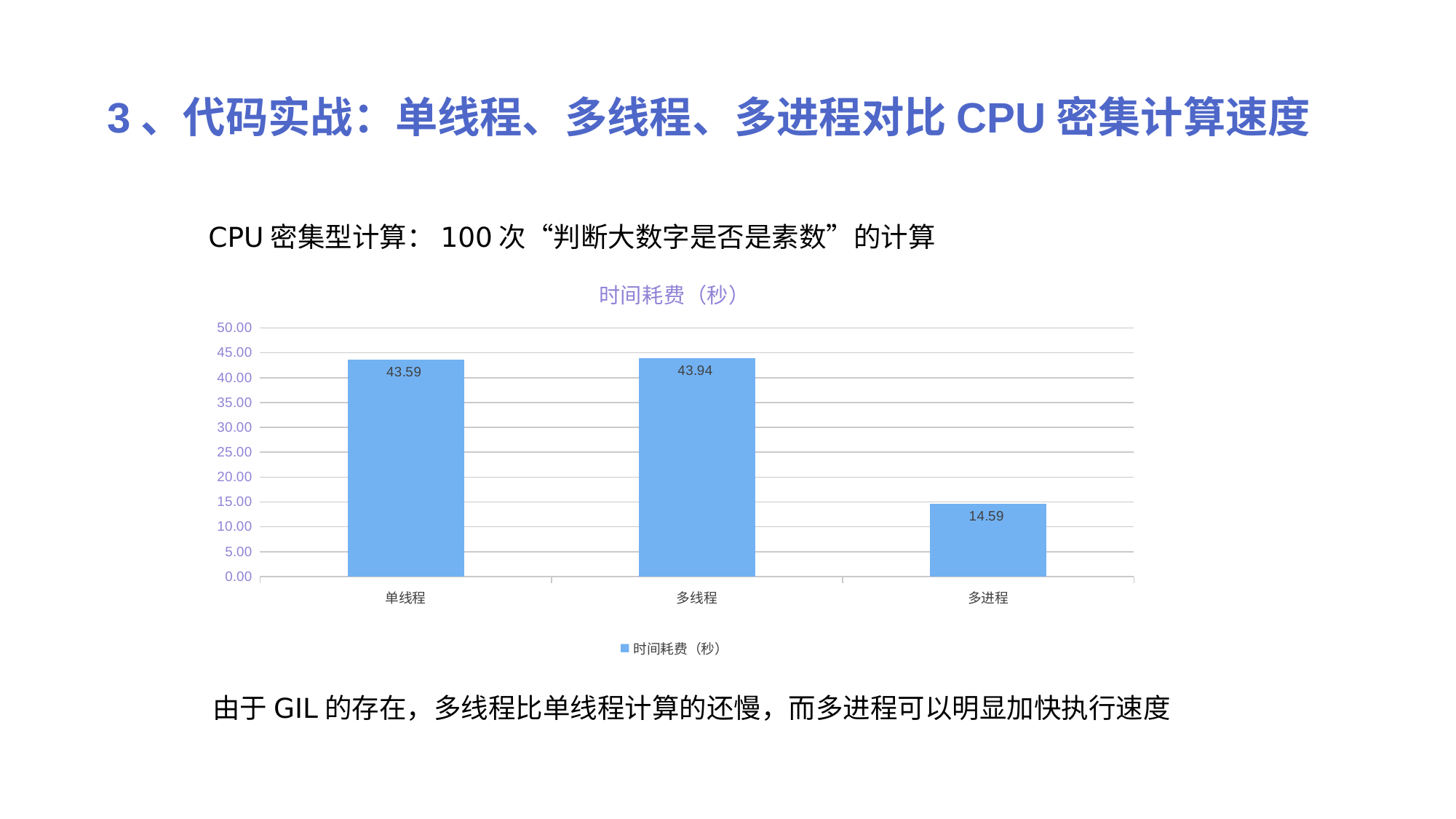

3、代码实战：单线程、多线程、多进程对比CPU密集计算速度
CPU密集型计算：100次“判断大数字是否是素数”的计算

### Chart: 时间耗费（秒）

| Category | 时间耗费（秒） |
|---|---|
| 单线程 | 43.59 |
| 多线程 | 43.94 |
| 多进程 | 14.59 |
由于GIL的存在，多线程比单线程计算的还慢，而多进程可以明显加快执行速度